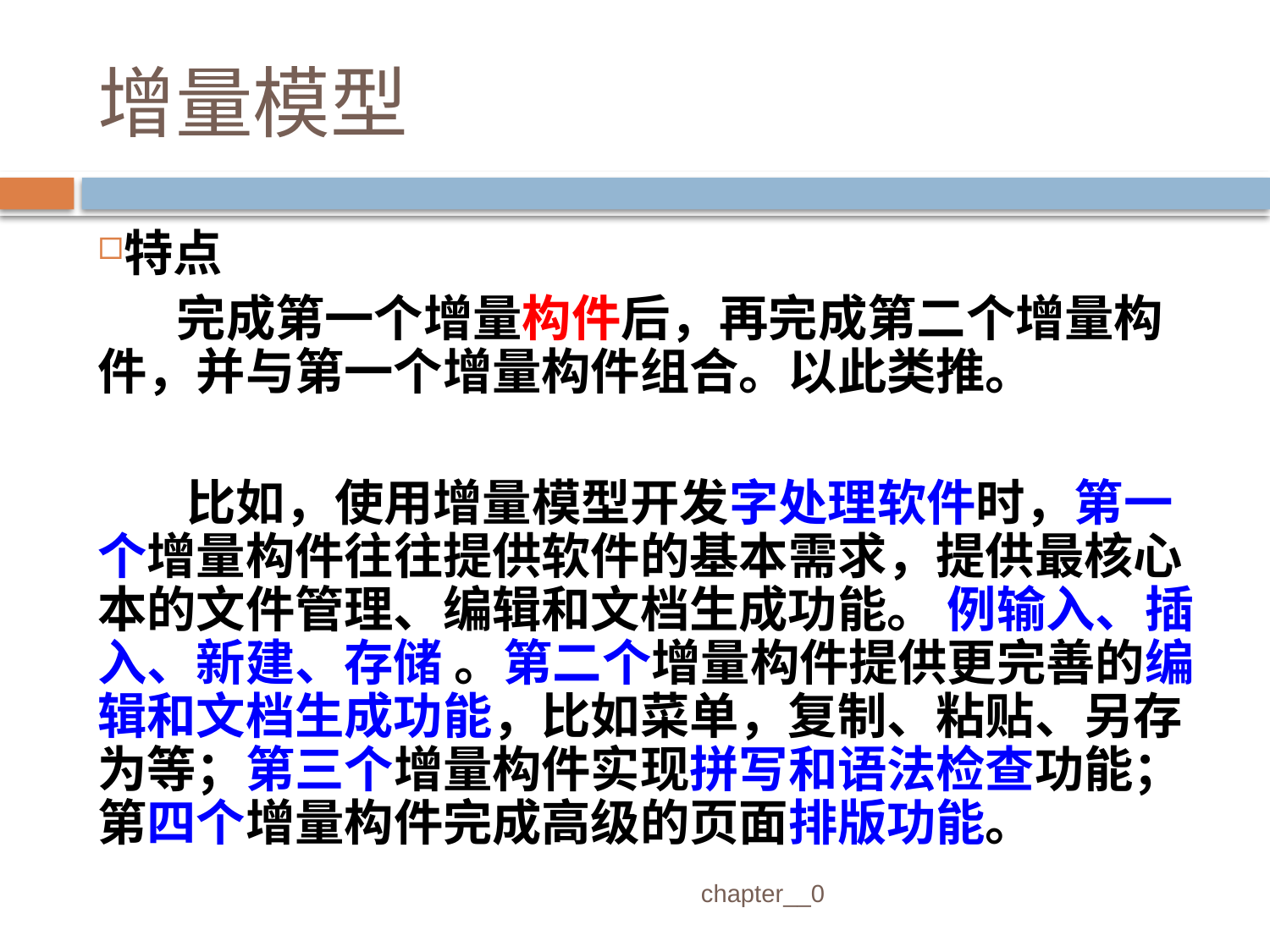

# 增量模型
60
特点
      完成第一个增量构件后，再完成第二个增量构件，并与第一个增量构件组合。以此类推。

       比如，使用增量模型开发字处理软件时，第一个增量构件往往提供软件的基本需求，提供最核心本的文件管理、编辑和文档生成功能。 例输入、插入、新建、存储 。第二个增量构件提供更完善的编辑和文档生成功能，比如菜单，复制、粘贴、另存为等；第三个增量构件实现拼写和语法检查功能；第四个增量构件完成高级的页面排版功能。

 chapter__0